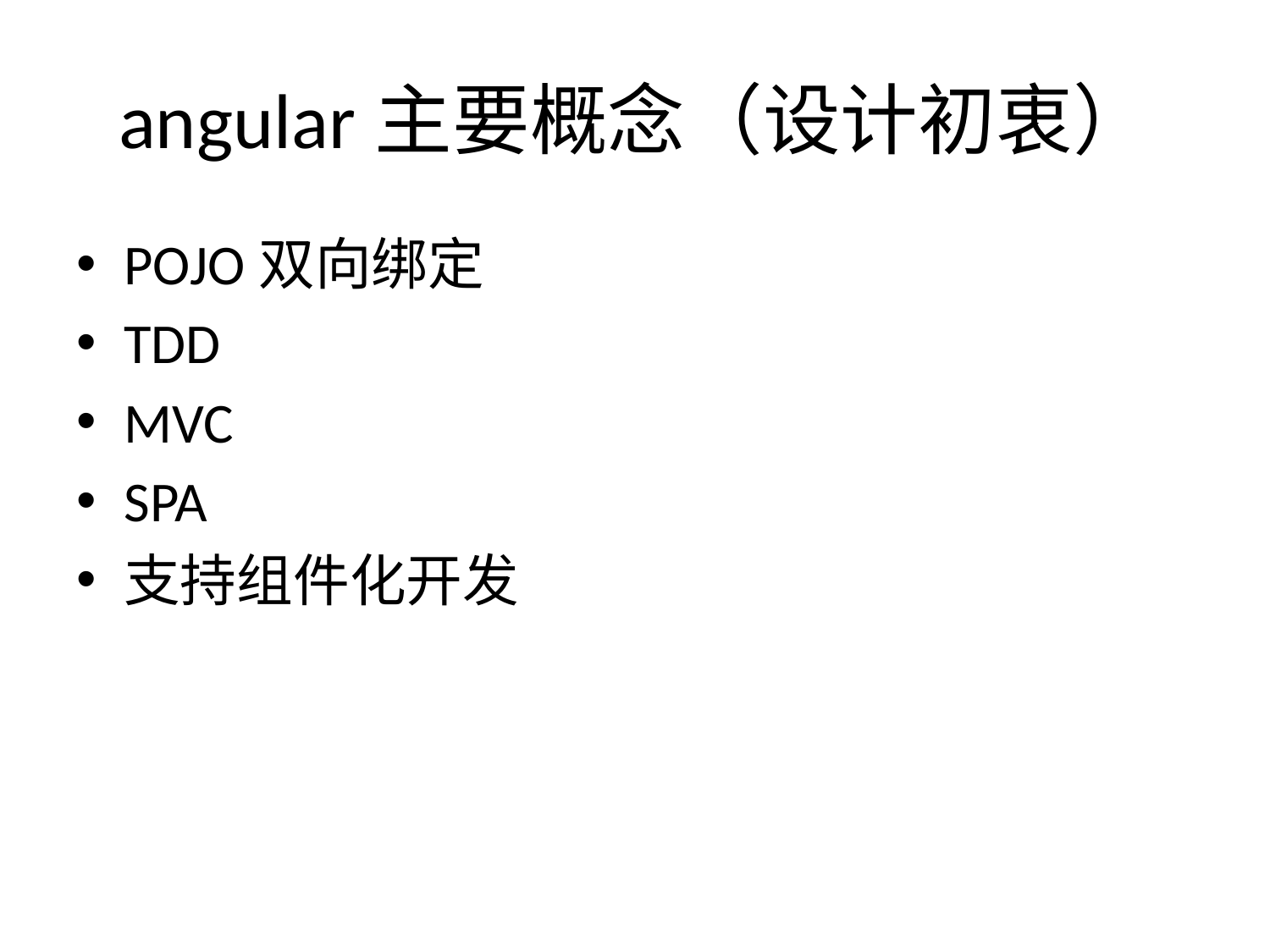

# angular主要概念（设计初衷）
POJO双向绑定
TDD
MVC
SPA
支持组件化开发